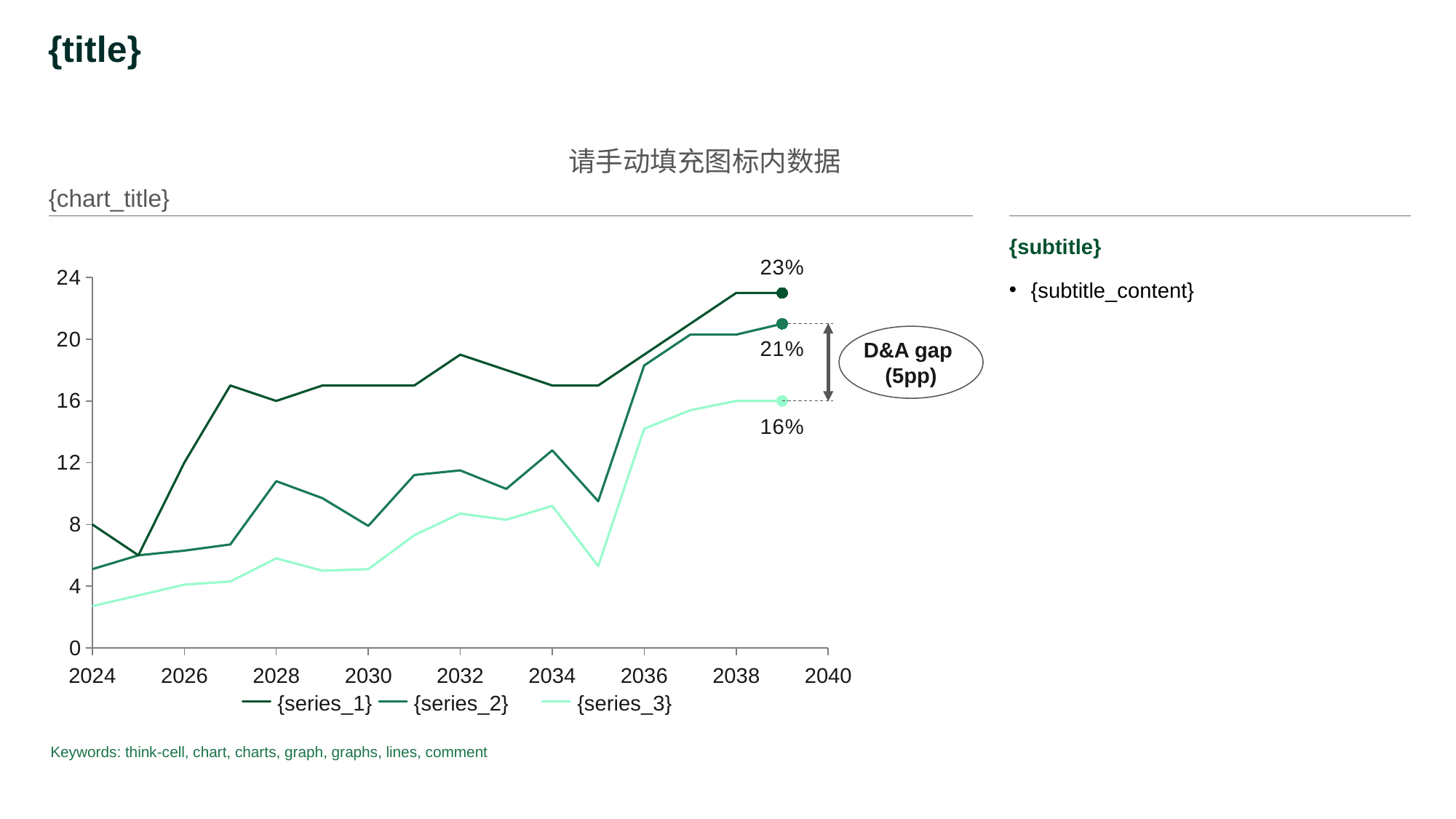

# {title}
请手动填充图标内数据
{chart_title}

{subtitle}
{subtitle_content}

### Chart

| Category |  |  |  |
|---|---|---|---|
D&A gap
(5pp)
2024
2026
2028
2030
2032
2034
2036
2038
2040
{series_1}
{series_2}
{series_3}
Keywords: think-cell, chart, charts, graph, graphs, lines, comment